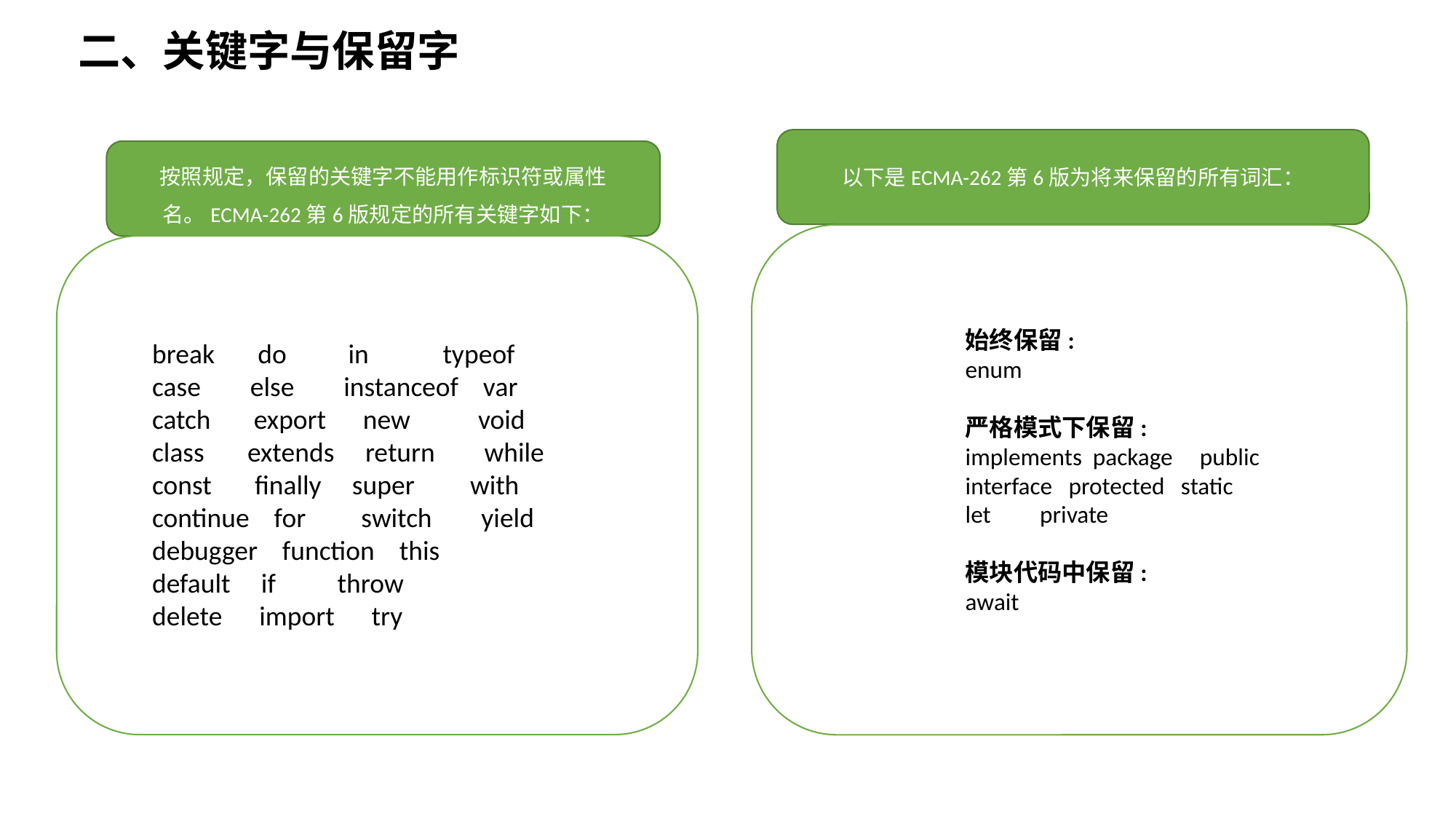

二、关键字与保留字
以下是ECMA-262第6版为将来保留的所有词汇：

按照规定，保留的关键字不能用作标识符或属性名。ECMA-262第6版规定的所有关键字如下：

始终保留:
enum

严格模式下保留:
implements  package     public
interface   protected   static
let         private

模块代码中保留:
await
break       do          in            typeof
case        else        instanceof    var
catch       export      new           void
class       extends     return        while
const       finally     super         with
continue    for         switch        yield
debugger    function    this
default     if          throw
delete      import      try